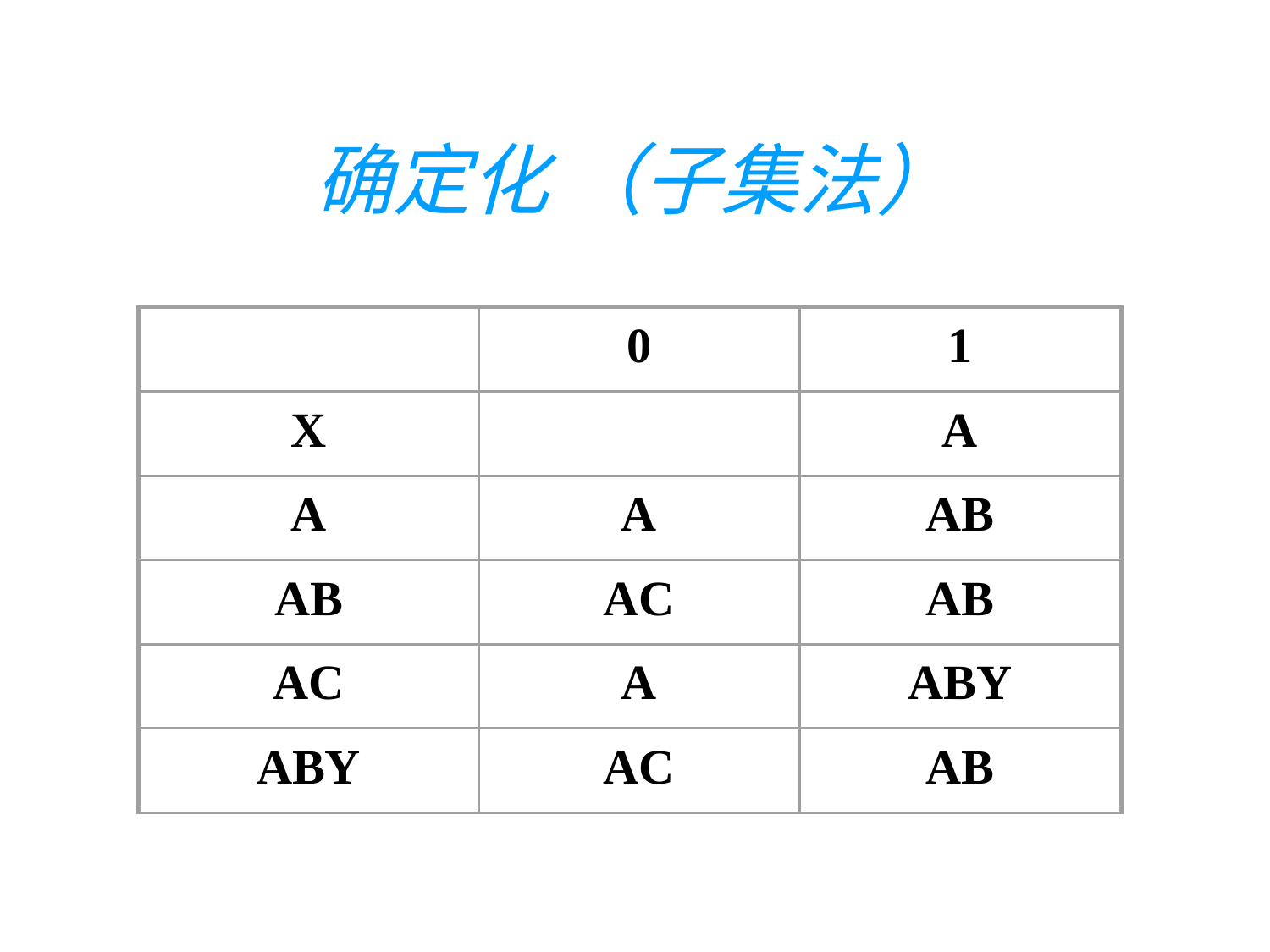

# 确定化 （子集法）

0

1

X

A

A

A

AB

AB

AC

AB

AC

A

ABY

ABY

AC

AB